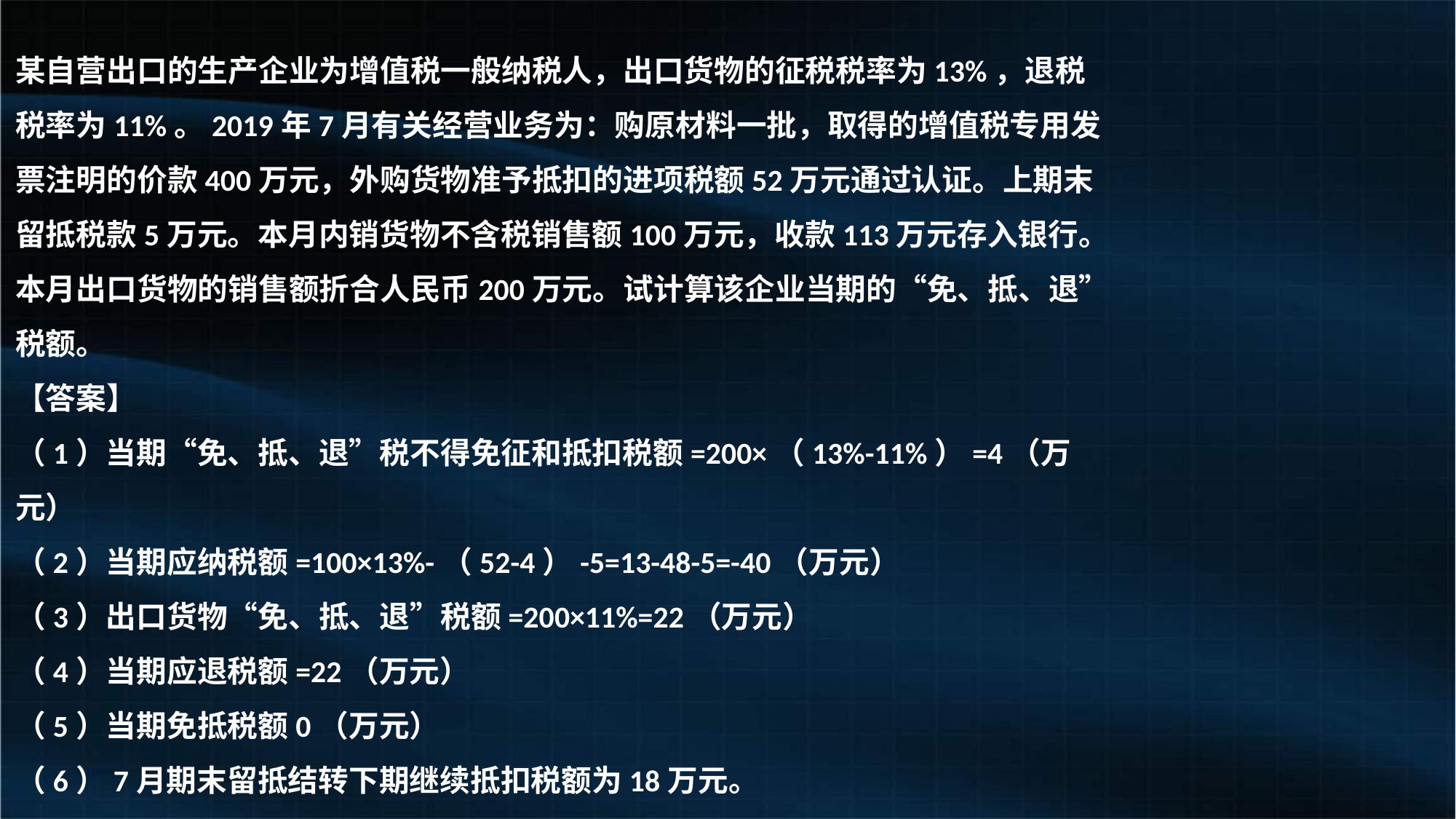

某自营出口的生产企业为增值税一般纳税人，出口货物的征税税率为13%，退税税率为11%。2019年7月有关经营业务为：购原材料一批，取得的增值税专用发票注明的价款400万元，外购货物准予抵扣的进项税额52万元通过认证。上期末留抵税款5万元。本月内销货物不含税销售额100万元，收款113万元存入银行。本月出口货物的销售额折合人民币200万元。试计算该企业当期的“免、抵、退”税额。
【答案】
（1）当期“免、抵、退”税不得免征和抵扣税额=200×（13%-11%）=4（万元）
（2）当期应纳税额=100×13%-（52-4）-5=13-48-5=-40（万元）
（3）出口货物“免、抵、退”税额=200×11%=22（万元）
（4）当期应退税额=22（万元）
（5）当期免抵税额0（万元）
（6）7月期末留抵结转下期继续抵扣税额为18万元。